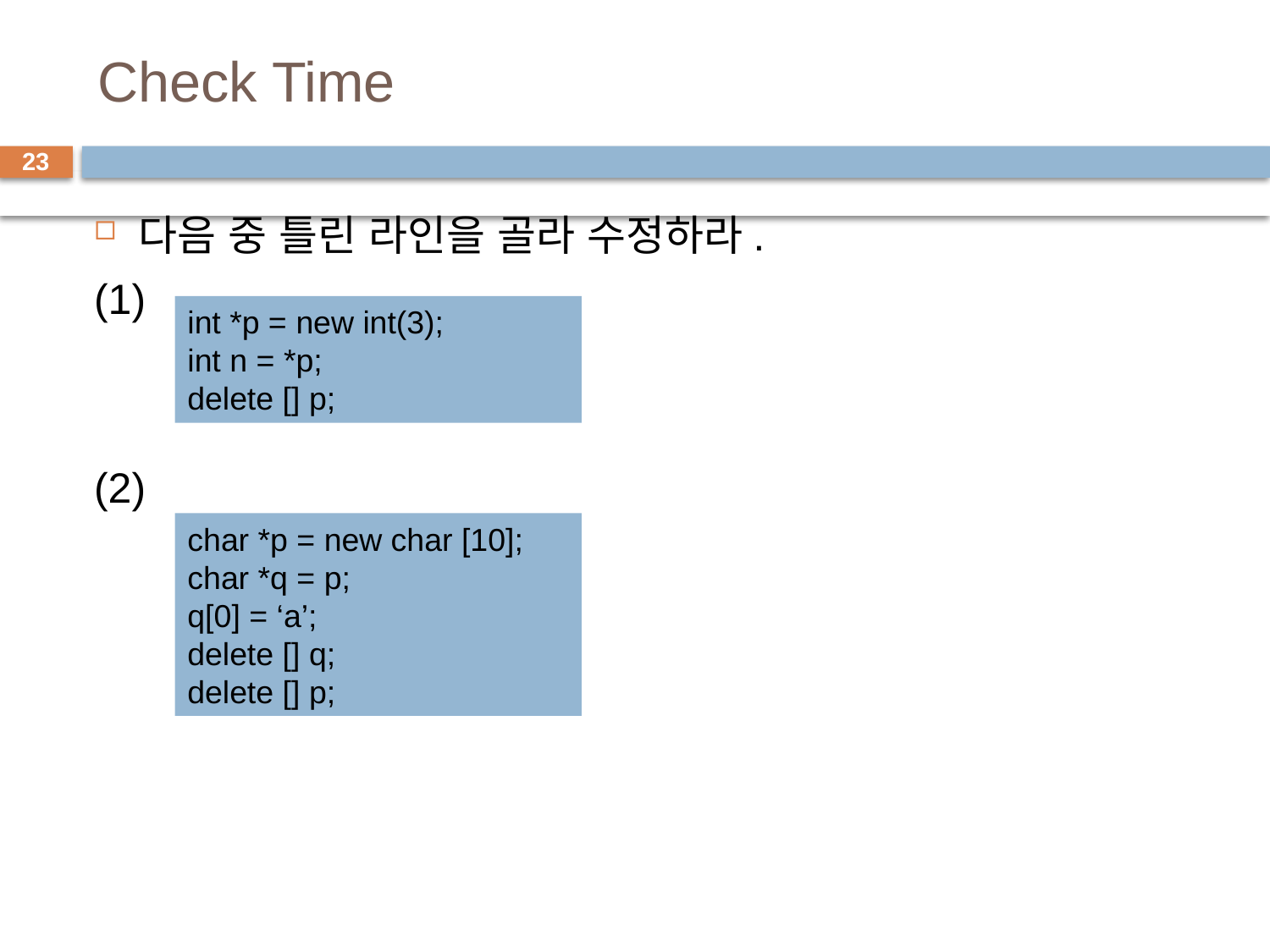

# Check Time
23
다음 중 틀린 라인을 골라 수정하라.
(1)

(2)

int *p = new int(3);
int n = *p;
delete [] p;
char *p = new char [10];
char *q = p;
q[0] = ‘a’;
delete [] q;
delete [] p;